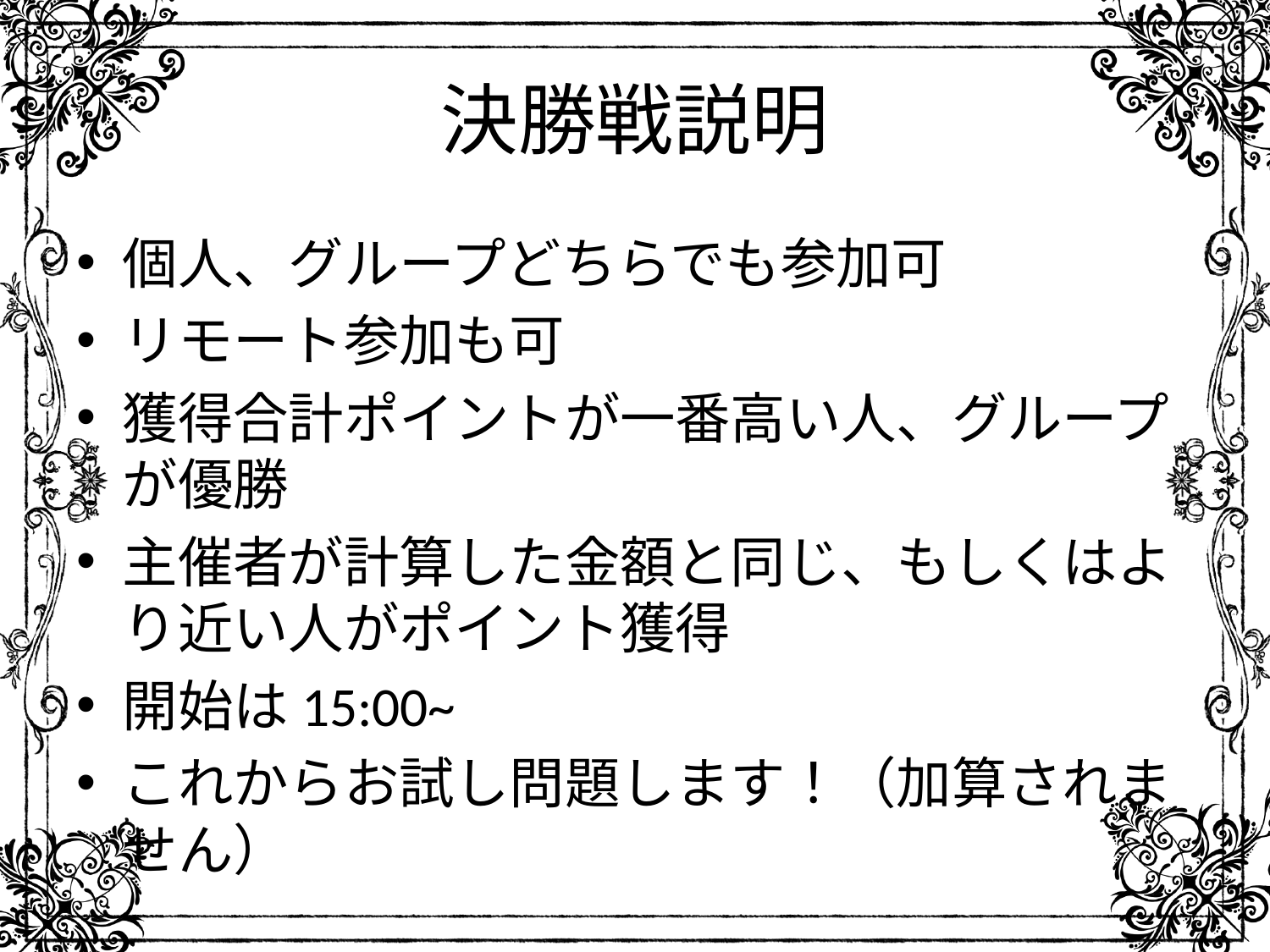

# 決勝戦説明
個人、グループどちらでも参加可
リモート参加も可
獲得合計ポイントが一番高い人、グループが優勝
主催者が計算した金額と同じ、もしくはより近い人がポイント獲得
開始は15:00~
これからお試し問題します！（加算されません）